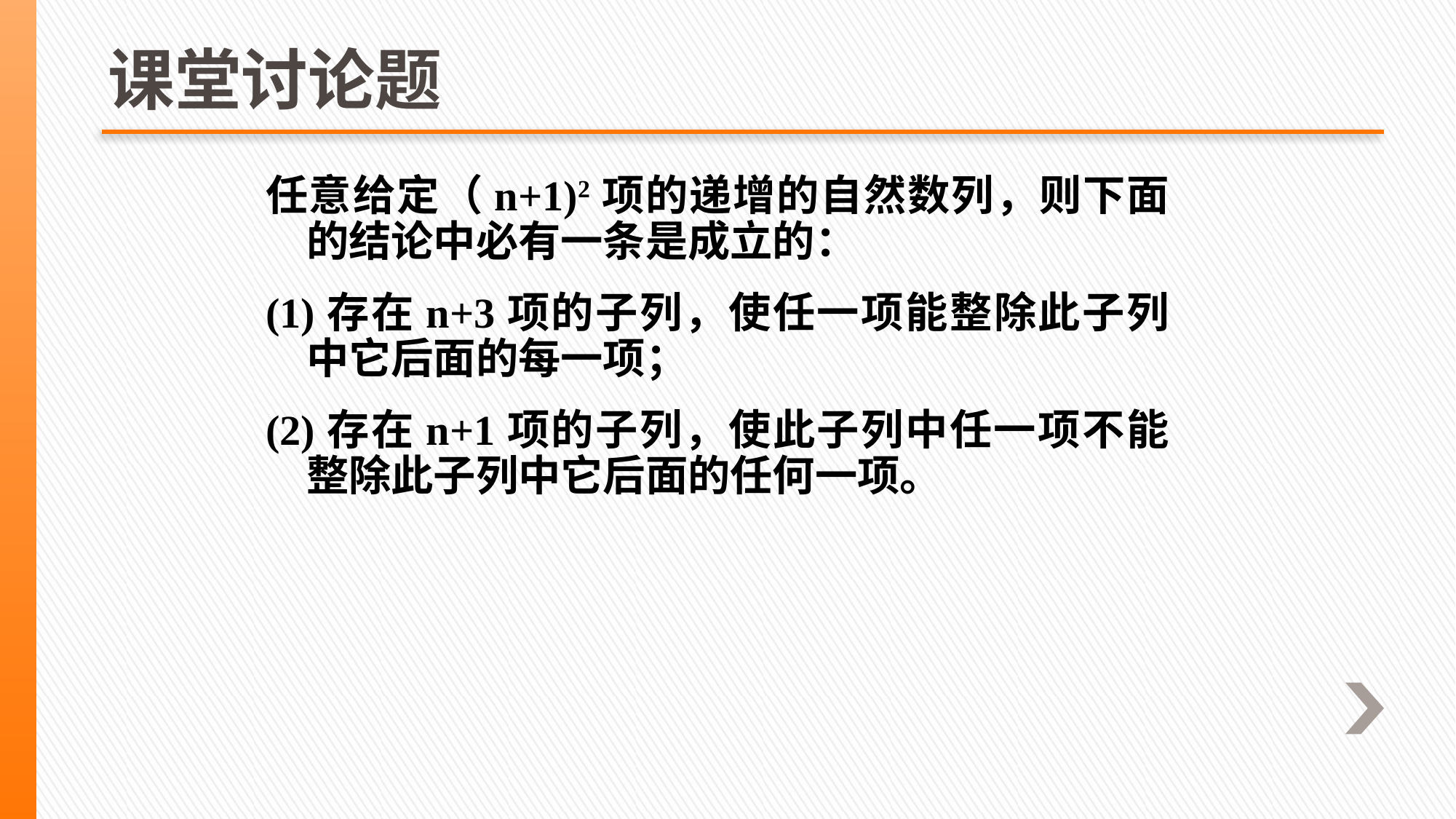

# 课堂讨论题
任意给定（n+1)2项的递增的自然数列，则下面的结论中必有一条是成立的：
(1)存在n+3项的子列，使任一项能整除此子列中它后面的每一项；
(2)存在n+1项的子列，使此子列中任一项不能整除此子列中它后面的任何一项。